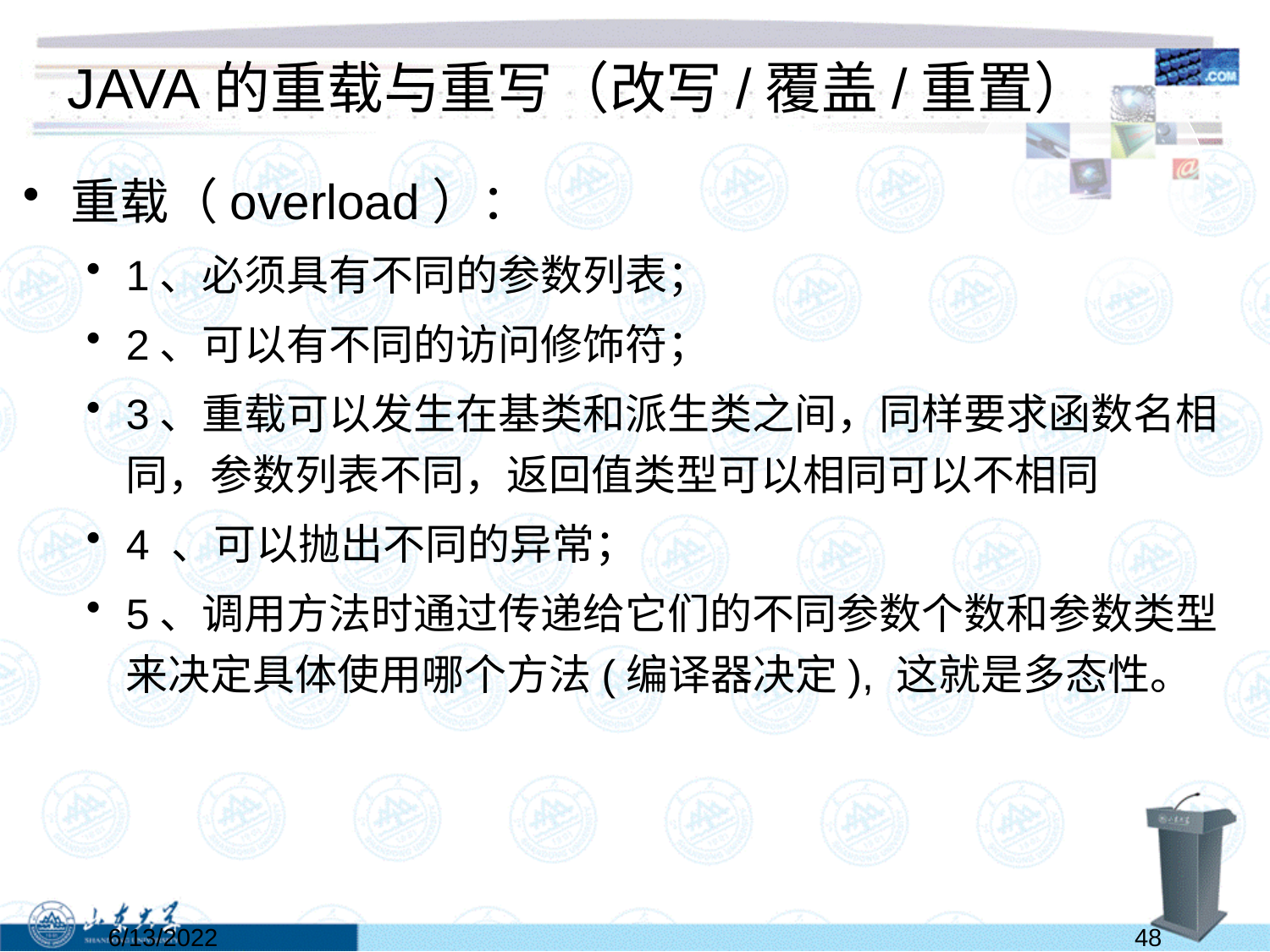

# JAVA的重载与重写（改写/覆盖/重置）
重载（overload）：
1、必须具有不同的参数列表；
2、可以有不同的访问修饰符；
3、重载可以发生在基类和派生类之间，同样要求函数名相同，参数列表不同，返回值类型可以相同可以不相同
4 、可以抛出不同的异常；
5、调用方法时通过传递给它们的不同参数个数和参数类型来决定具体使用哪个方法(编译器决定), 这就是多态性。
6/13/2022
48